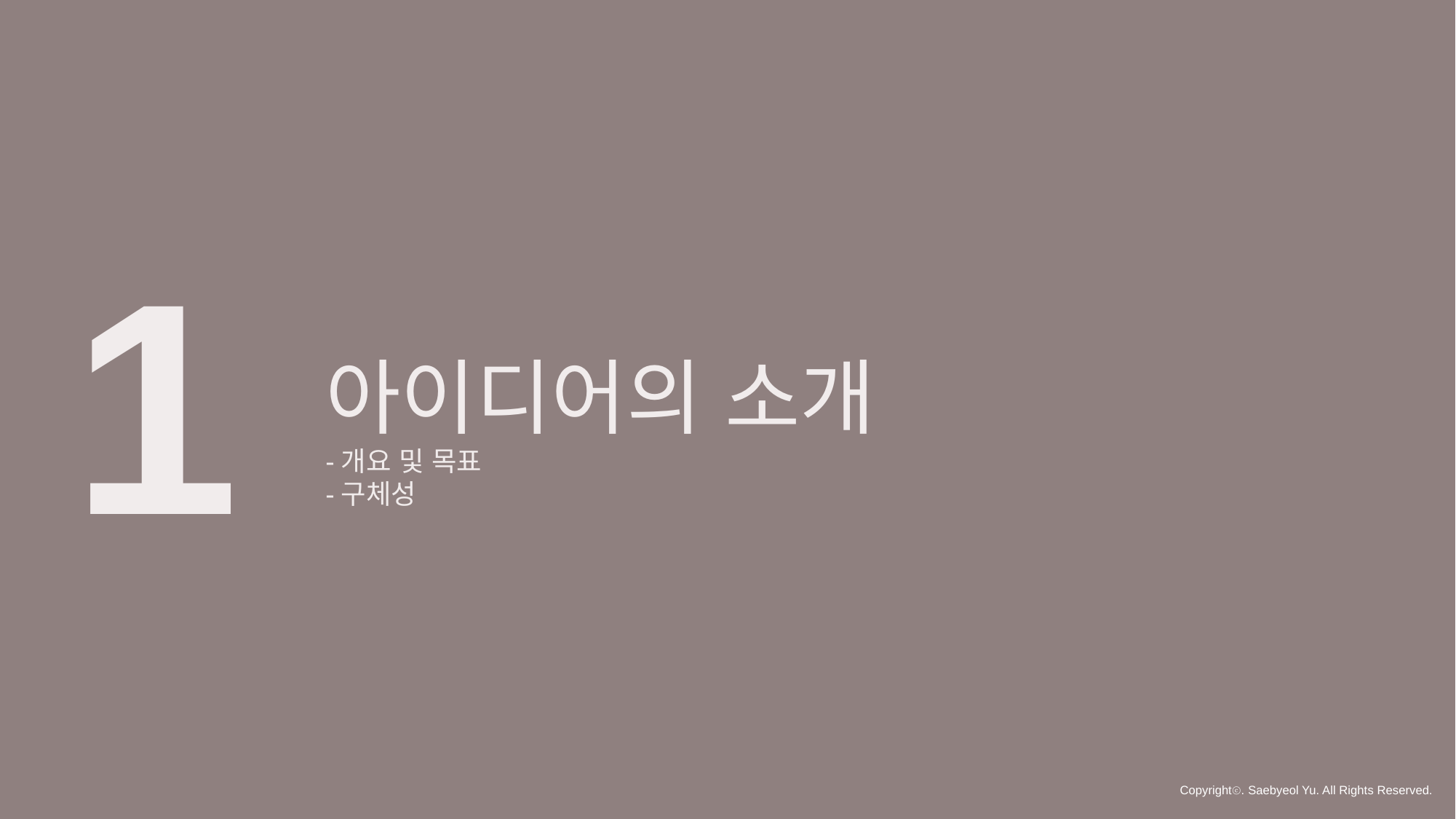

1
아이디어의 소개
-개요 및 목표
-구체성
Copyrightⓒ. Saebyeol Yu. All Rights Reserved.